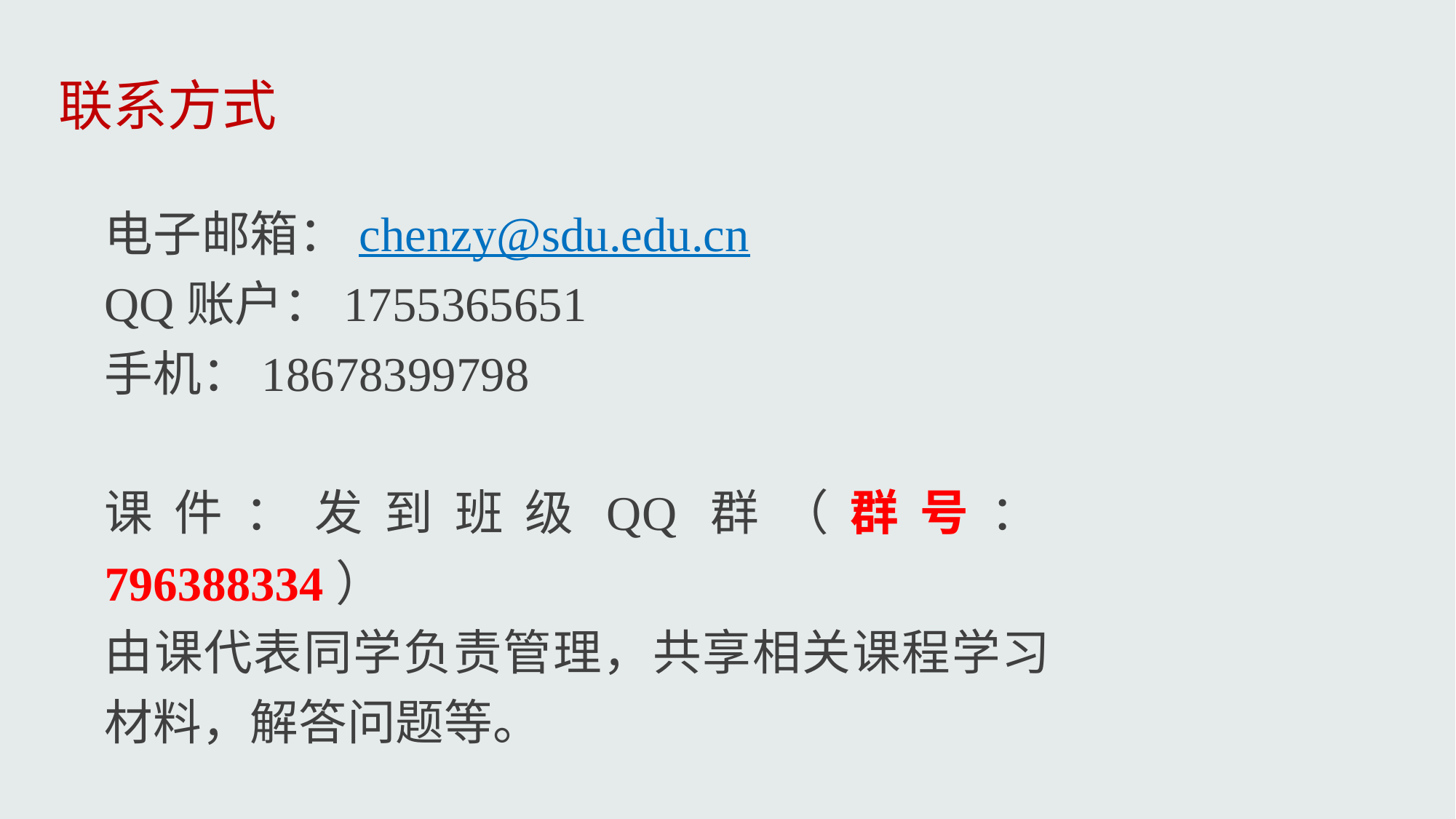

联系方式
电子邮箱：chenzy@sdu.edu.cn
QQ账户：1755365651
手机：18678399798

课件：发到班级QQ群（群号：796388334）
由课代表同学负责管理，共享相关课程学习材料，解答问题等。

7